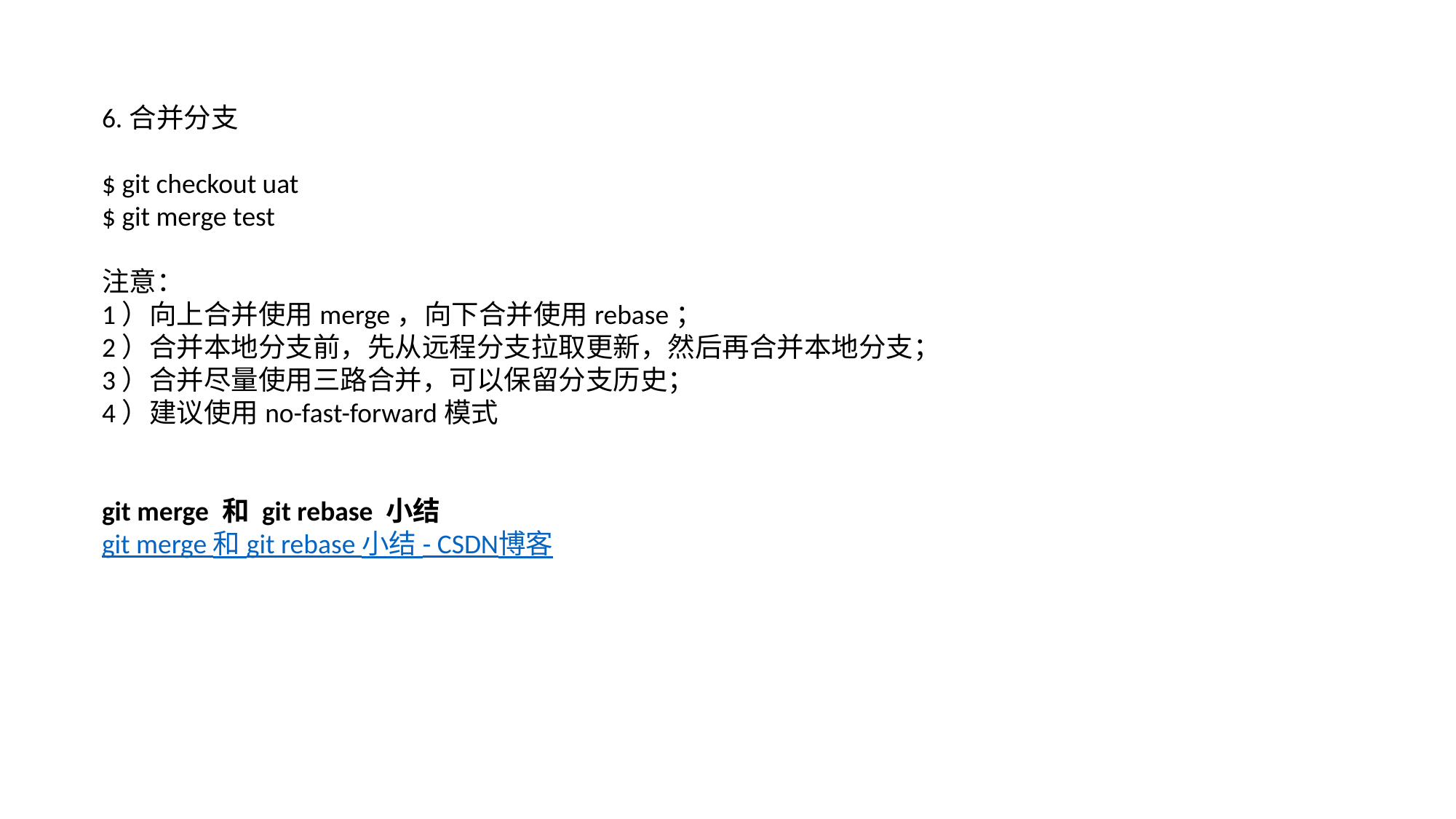

6.合并分支

$ git checkout uat
$ git merge test

注意：
1）向上合并使用merge，向下合并使用rebase；
2）合并本地分支前，先从远程分支拉取更新，然后再合并本地分支；
3）合并尽量使用三路合并，可以保留分支历史；
4）建议使用no-fast-forward模式

git merge 和 git rebase 小结
git merge 和 git rebase 小结 - CSDN博客